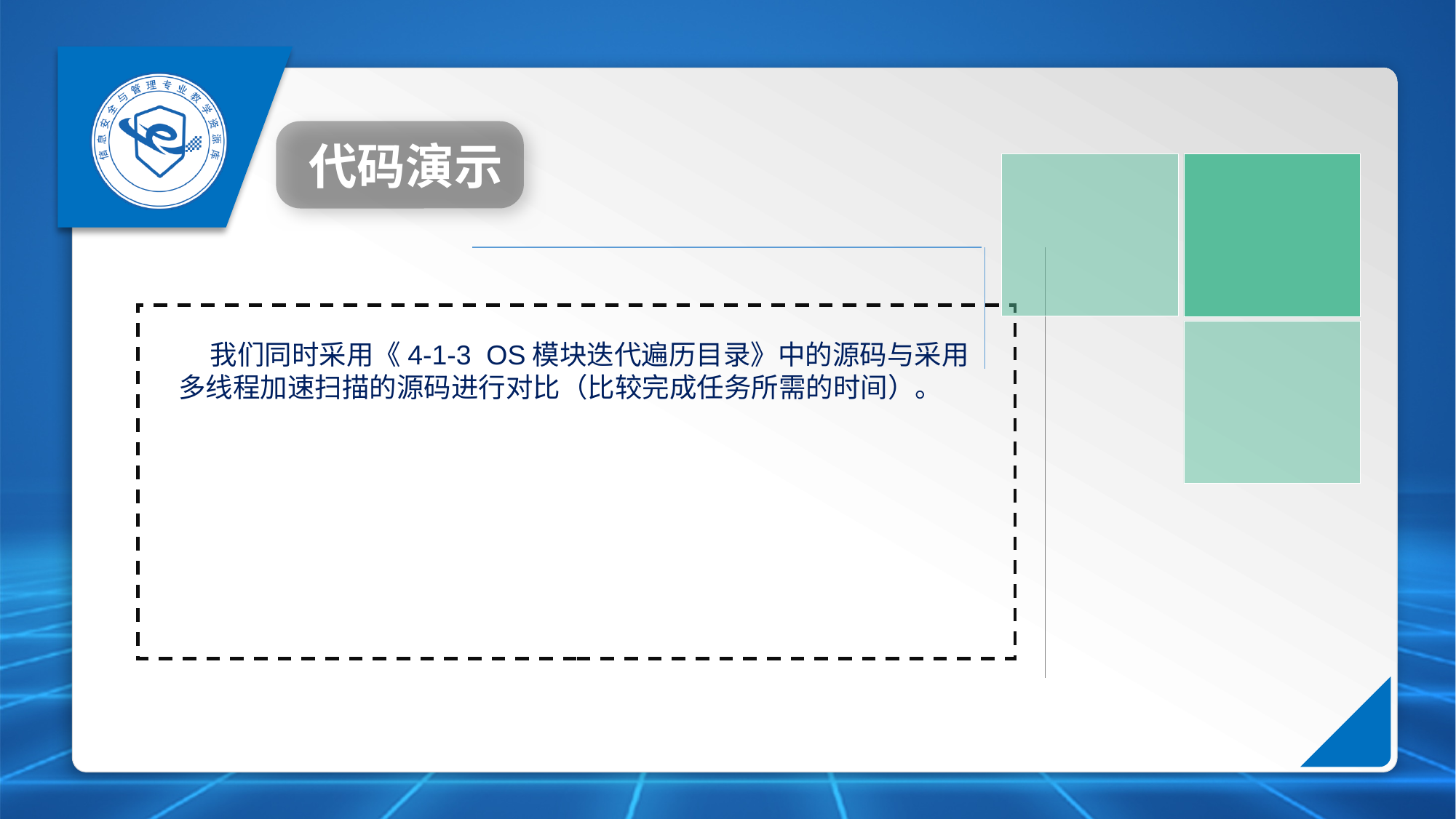

代码演示

我们同时采用《4-1-3  OS模块迭代遍历目录》中的源码与采用多线程加速扫描的源码进行对比（比较完成任务所需的时间）。